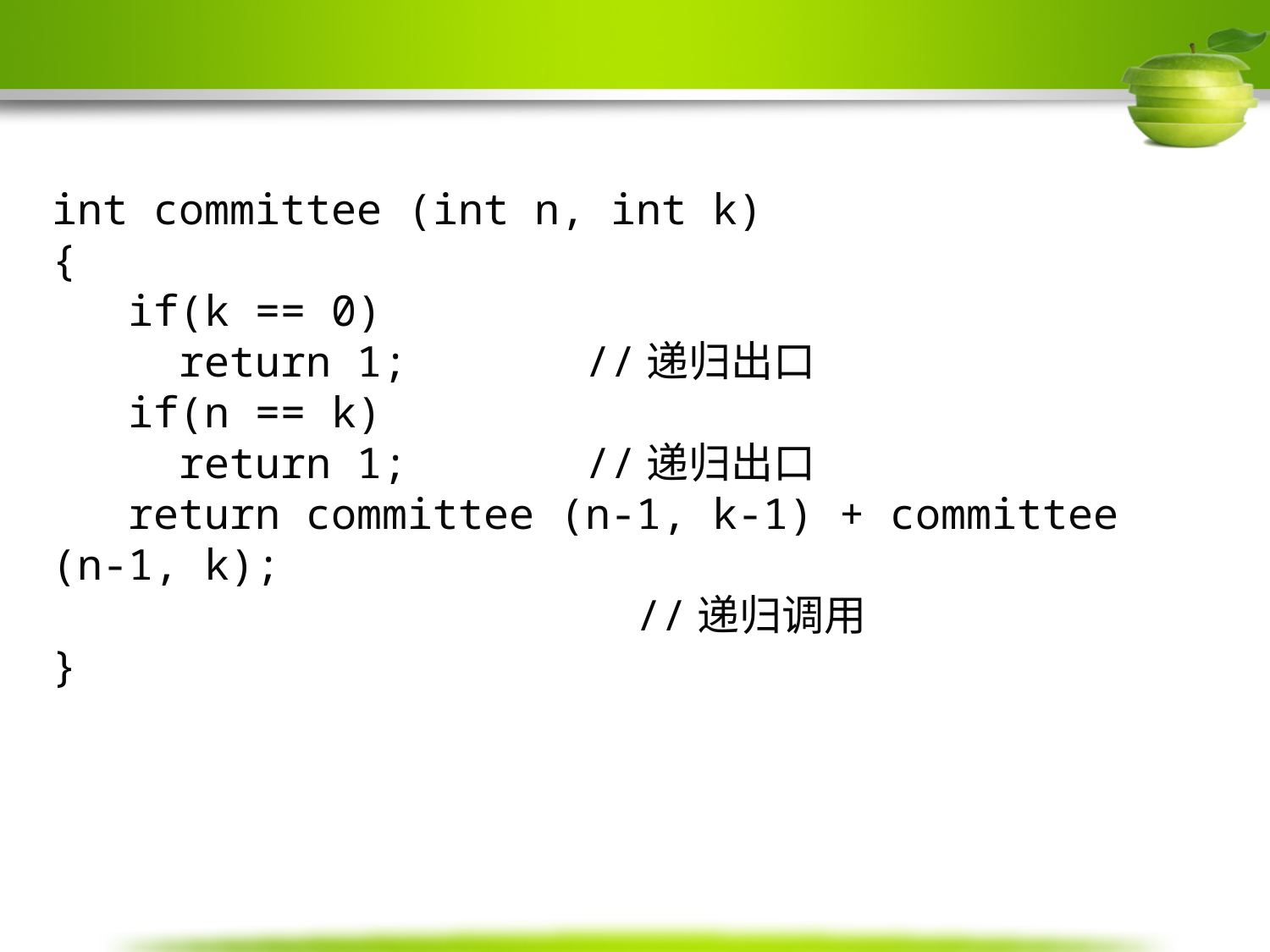

int committee (int n, int k)
{
   if(k == 0)
     return 1;	      //递归出口
   if(n == k)
     return 1;	      //递归出口
   return committee (n-1, k-1) + committee (n-1, k);
                       //递归调用
}